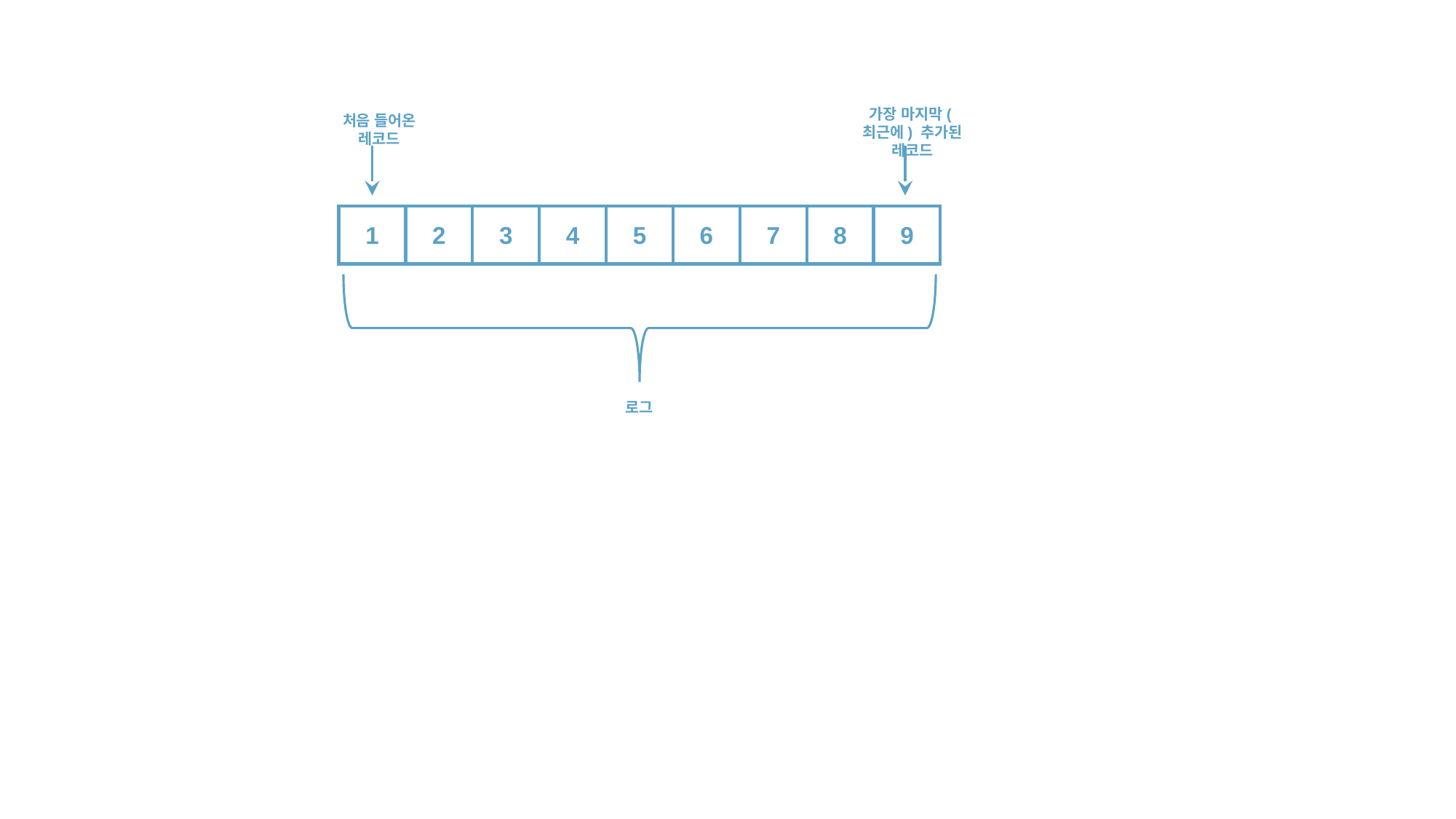

가장 마지막(최근에) 추가된 레코드
처음 들어온 레코드

1

2

3

4

5

6

7

8

9
로그